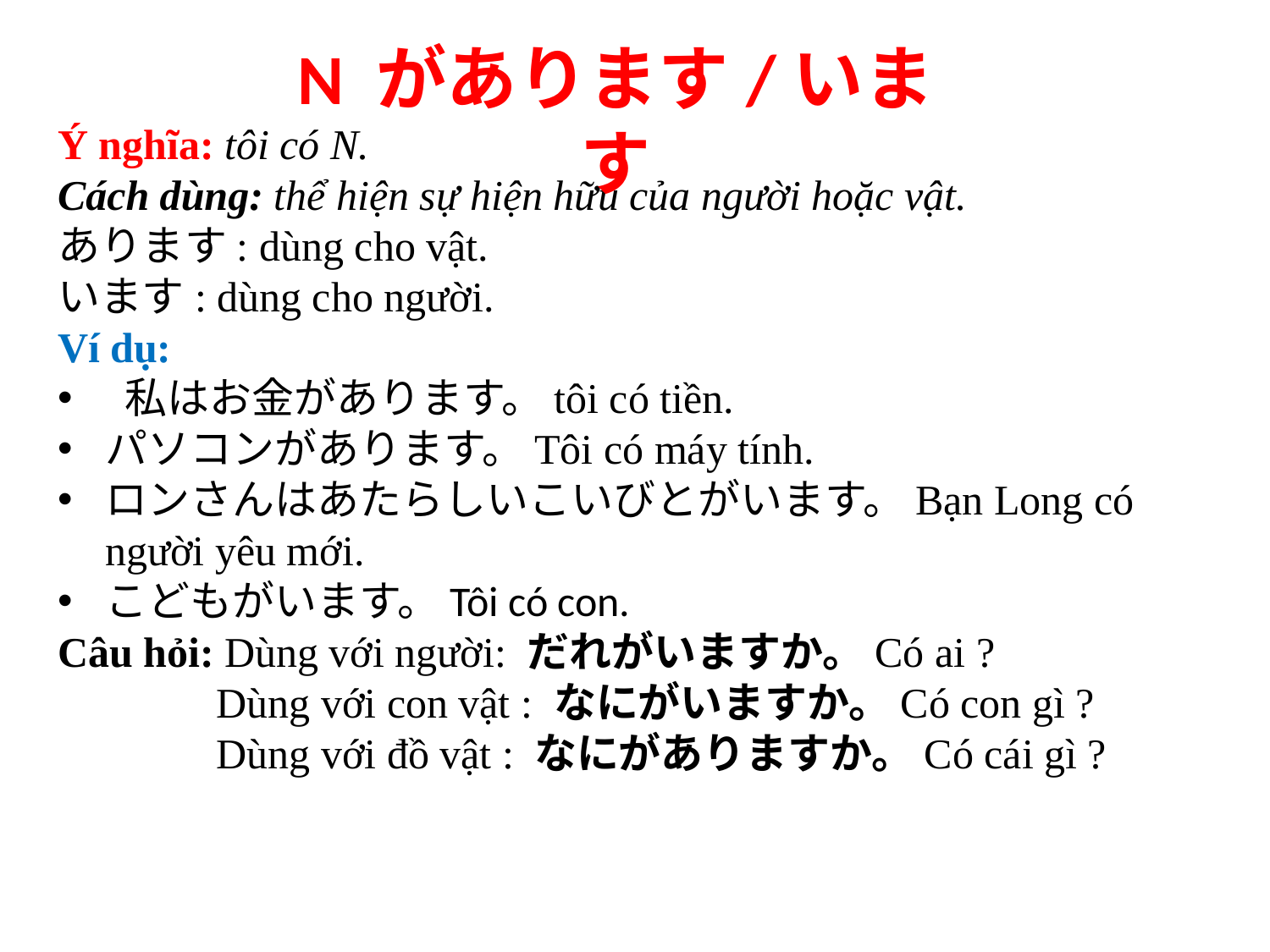

N があります/います
Ý nghĩa: tôi có N.
Cách dùng: thể hiện sự hiện hữu của người hoặc vật.
あります: dùng cho vật.
います: dùng cho người.
Ví dụ:
 私はお金があります。tôi có tiền.
パソコンがあります。Tôi có máy tính.
ロンさんはあたらしいこいびとがいます。Bạn Long có người yêu mới.
こどもがいます。Tôi có con.
Câu hỏi: Dùng với người: だれがいますか。Có ai ?
               Dùng với con vật : なにがいますか。Có con gì ?
               Dùng với đồ vật : なにがありますか。Có cái gì ?